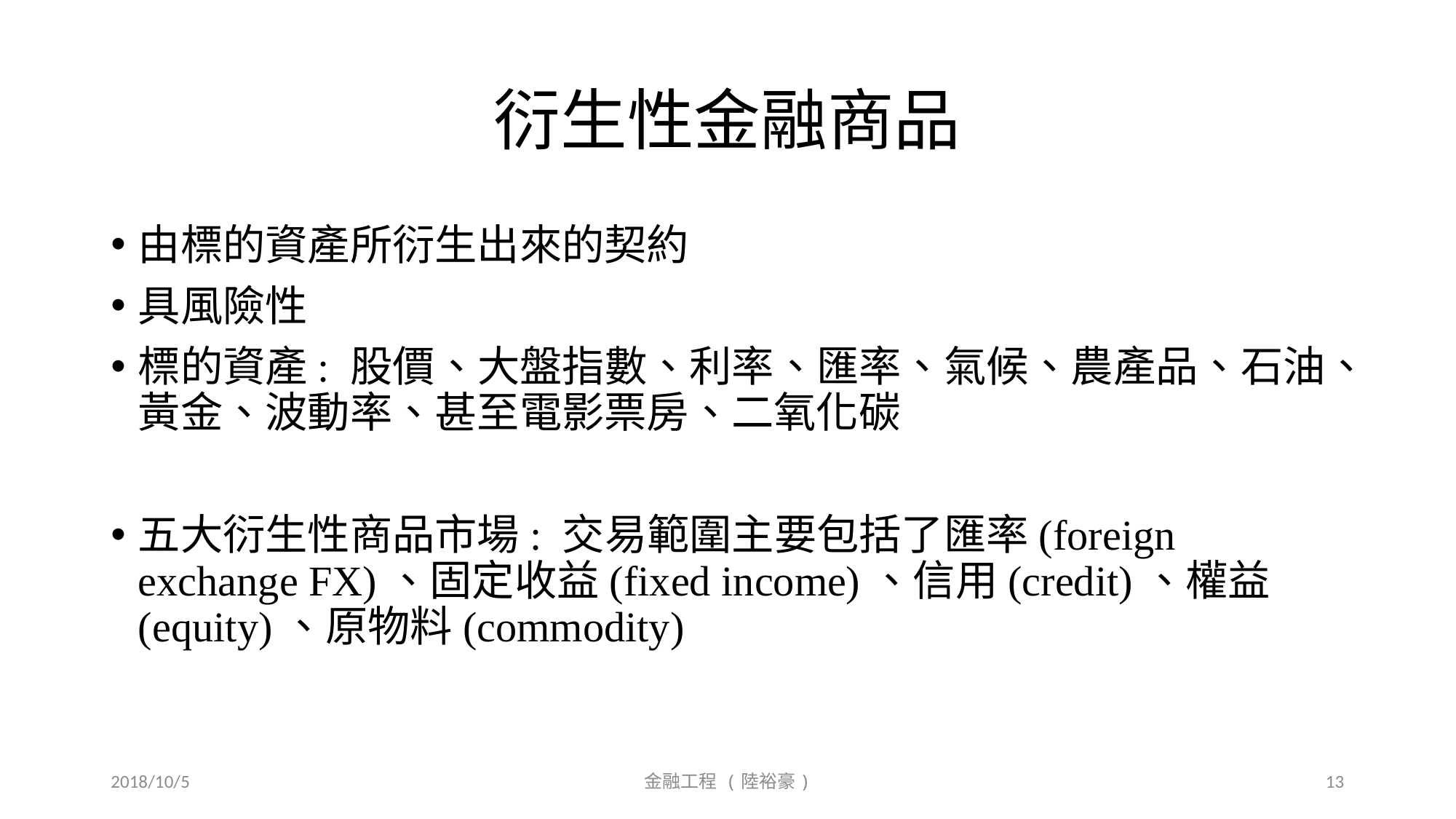

# 衍生性金融商品
由標的資產所衍生出來的契約
具風險性
標的資產: 股價、大盤指數、利率、匯率、氣候、農產品、石油、黃金、波動率、甚至電影票房、二氧化碳

五大衍生性商品市場: 交易範圍主要包括了匯率(foreign exchange FX)、固定收益(fixed income)、信用(credit)、權益(equity)、原物料(commodity)
2018/10/5
金融工程 (陸裕豪)
13